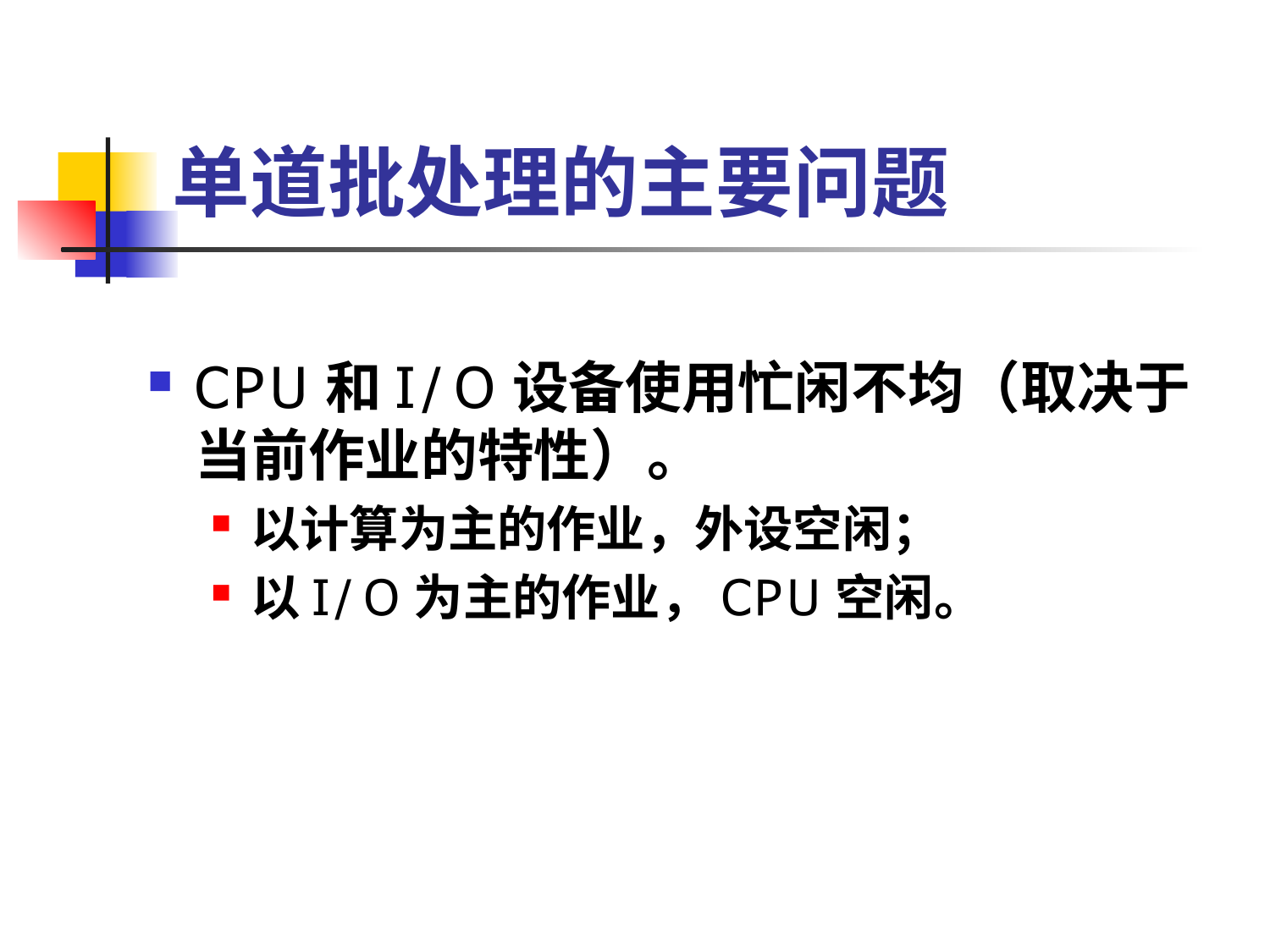

# 单道批处理的主要问题
CPU和I/O设备使用忙闲不均（取决于当前作业的特性）。
以计算为主的作业，外设空闲；
以I/O为主的作业，CPU空闲。